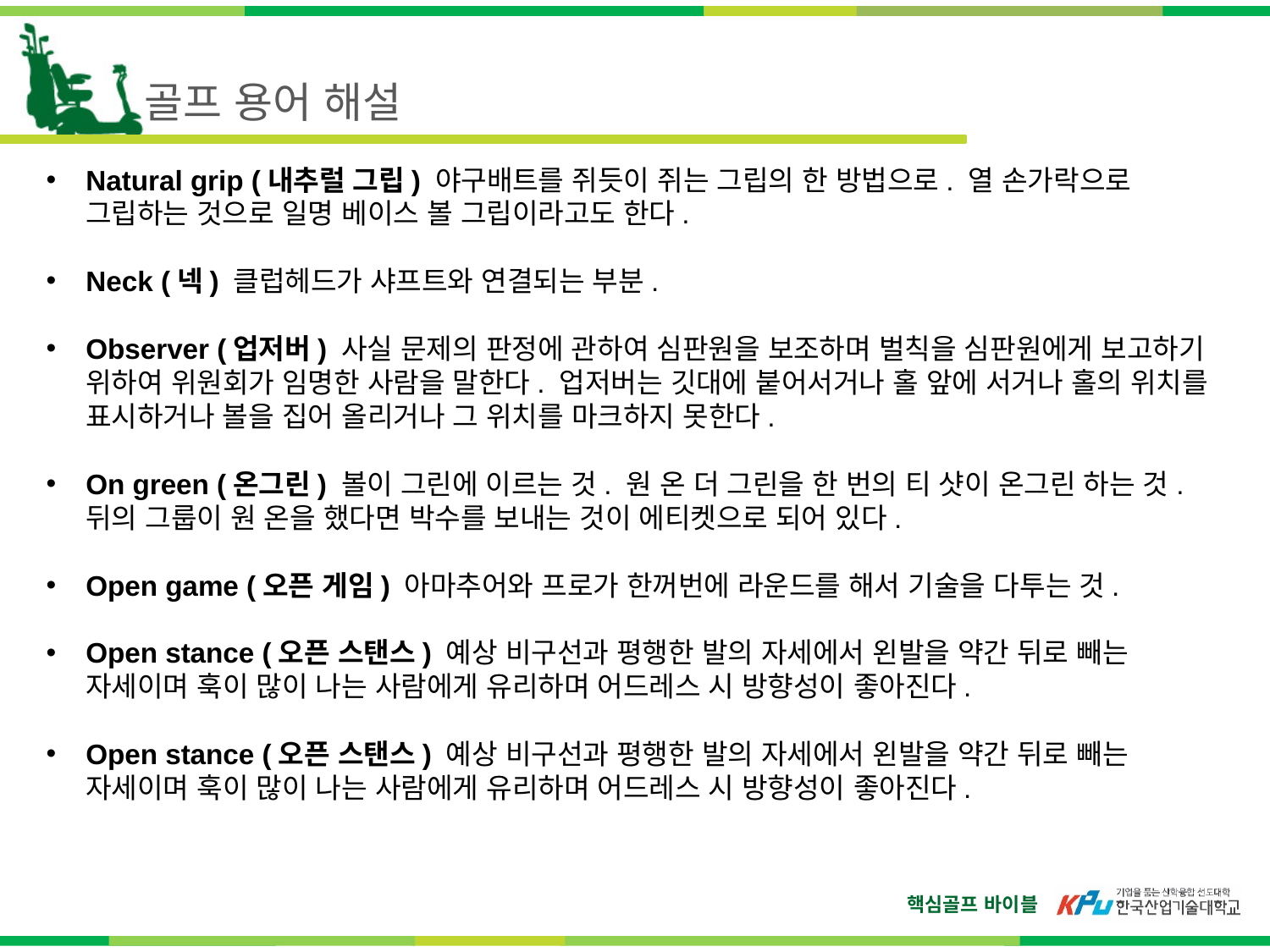

골프 용어 해설

Natural grip (내추럴 그립) 야구배트를 쥐듯이 쥐는 그립의 한 방법으로. 열 손가락으로 그립하는 것으로 일명 베이스 볼 그립이라고도 한다.

Neck (넥) 클럽헤드가 샤프트와 연결되는 부분.

Observer (업저버) 사실 문제의 판정에 관하여 심판원을 보조하며 벌칙을 심판원에게 보고하기 위하여 위원회가 임명한 사람을 말한다. 업저버는 깃대에 붙어서거나 홀 앞에 서거나 홀의 위치를 표시하거나 볼을 집어 올리거나 그 위치를 마크하지 못한다.

On green (온그린) 볼이 그린에 이르는 것. 원 온 더 그린을 한 번의 티 샷이 온그린 하는 것. 뒤의 그룹이 원 온을 했다면 박수를 보내는 것이 에티켓으로 되어 있다.

Open game (오픈 게임) 아마추어와 프로가 한꺼번에 라운드를 해서 기술을 다투는 것.

Open stance (오픈 스탠스) 예상 비구선과 평행한 발의 자세에서 왼발을 약간 뒤로 빼는 자세이며 훅이 많이 나는 사람에게 유리하며 어드레스 시 방향성이 좋아진다.

Open stance (오픈 스탠스) 예상 비구선과 평행한 발의 자세에서 왼발을 약간 뒤로 빼는 자세이며 훅이 많이 나는 사람에게 유리하며 어드레스 시 방향성이 좋아진다.